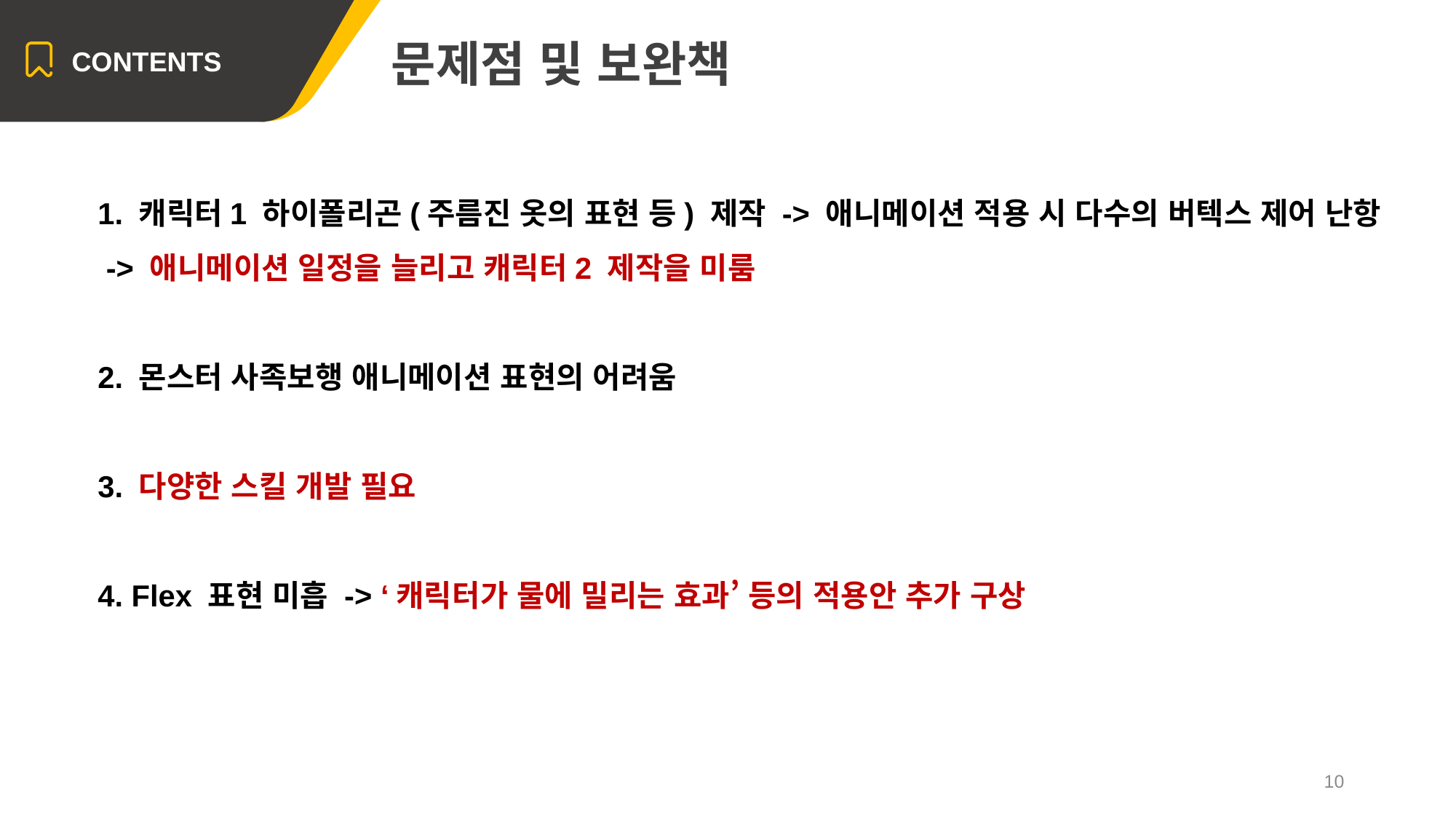

CONTENTS

문제점 및 보완책

1. 캐릭터1 하이폴리곤(주름진 옷의 표현 등) 제작 -> 애니메이션 적용 시 다수의 버텍스 제어 난항
 -> 애니메이션 일정을 늘리고 캐릭터2 제작을 미룸

2. 몬스터 사족보행 애니메이션 표현의 어려움

3. 다양한 스킬 개발 필요

4. Flex 표현 미흡 -> ‘캐릭터가 물에 밀리는 효과’ 등의 적용안 추가 구상
10